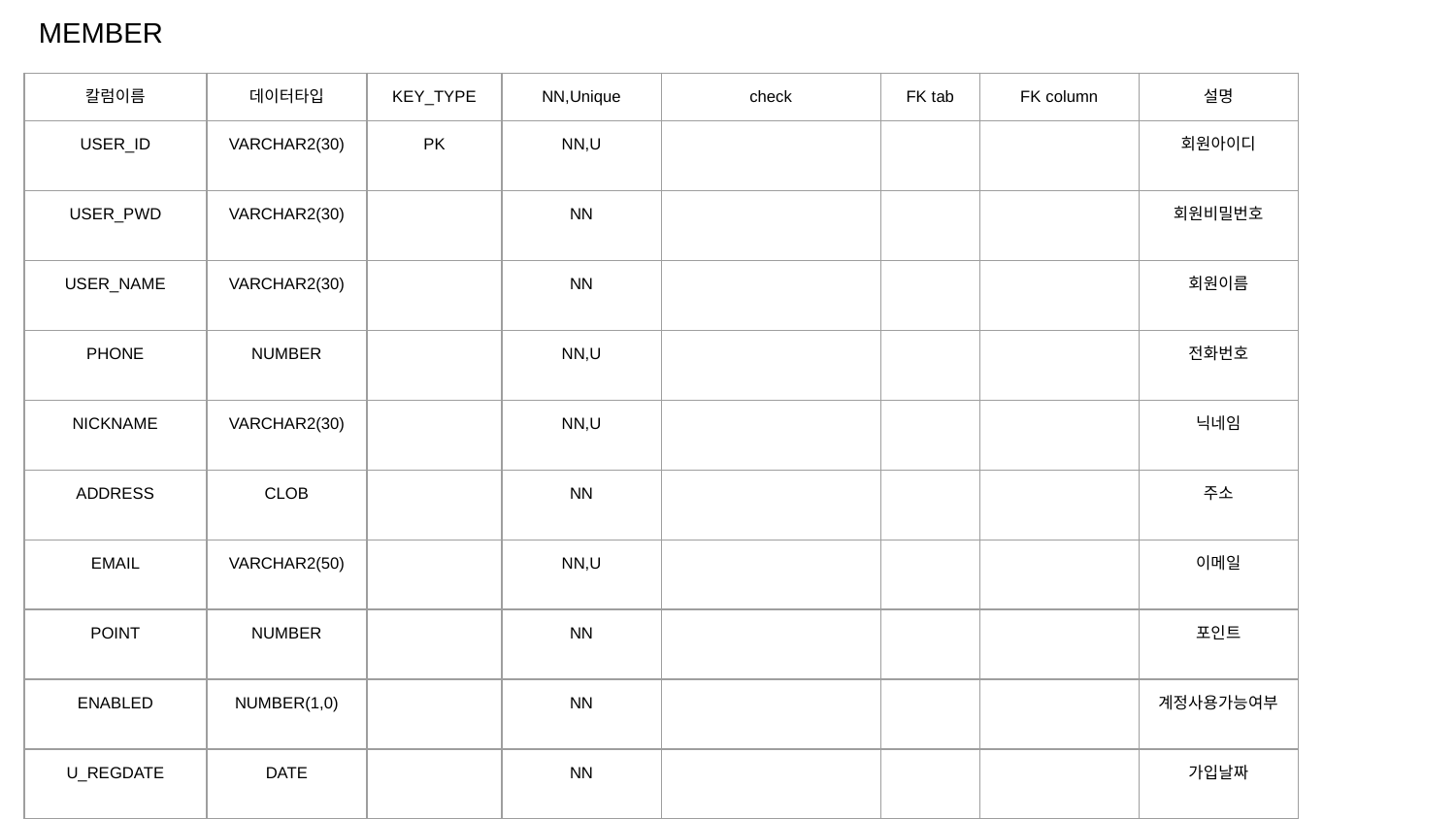

MEMBER
| 칼럼이름 | 데이터타입 | KEY\_TYPE | NN,Unique | check | FK tab | FK column | 설명 |
| --- | --- | --- | --- | --- | --- | --- | --- |
| USER\_ID | VARCHAR2(30) | PK | NN,U |  |  |  | 회원아이디 |
| USER\_PWD | VARCHAR2(30) |  | NN |  |  |  | 회원비밀번호 |
| USER\_NAME | VARCHAR2(30) |  | NN |  |  |  | 회원이름 |
| PHONE | NUMBER |  | NN,U |  |  |  | 전화번호 |
| NICKNAME | VARCHAR2(30) |  | NN,U |  |  |  | 닉네임 |
| ADDRESS | CLOB |  | NN |  |  |  | 주소 |
| EMAIL | VARCHAR2(50) |  | NN,U |  |  |  | 이메일 |
| POINT | NUMBER |  | NN |  |  |  | 포인트 |
| ENABLED | NUMBER(1,0) |  | NN |  |  |  | 계정사용가능여부 |
| U\_REGDATE | DATE |  | NN |  |  |  | 가입날짜 |
| INTEREST | VARCHAR2(30) |  |  | ART/PUBLISHING/ VIDEO/GAME/OTHER |  |  | 관심분야 |